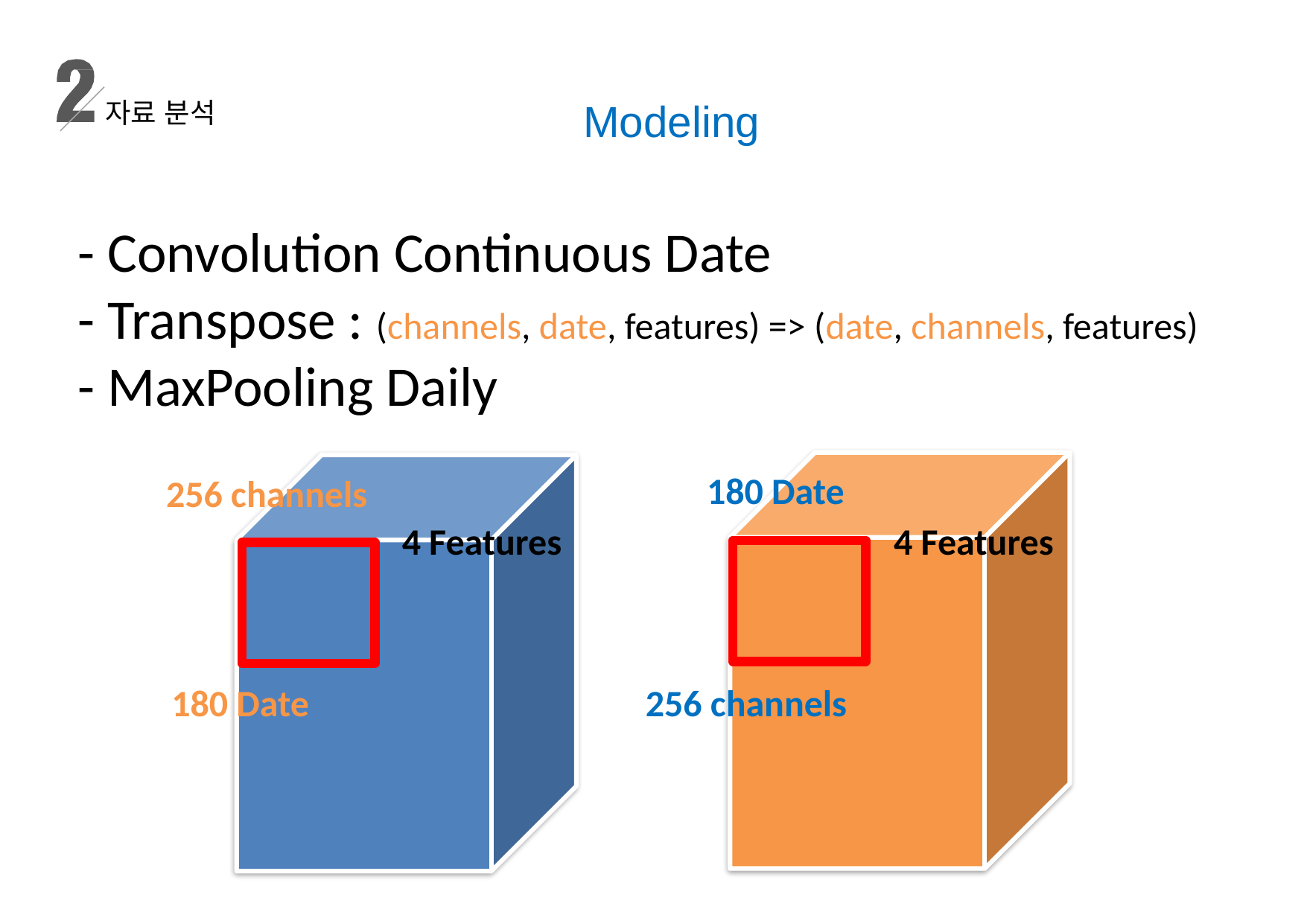

Modeling
자료 분석
- Convolution Continuous Date
- Transpose : (channels, date, features) => (date, channels, features)
- MaxPooling Daily

180 Date
256 channels
4 Features
4 Features

180 Date
256 channels